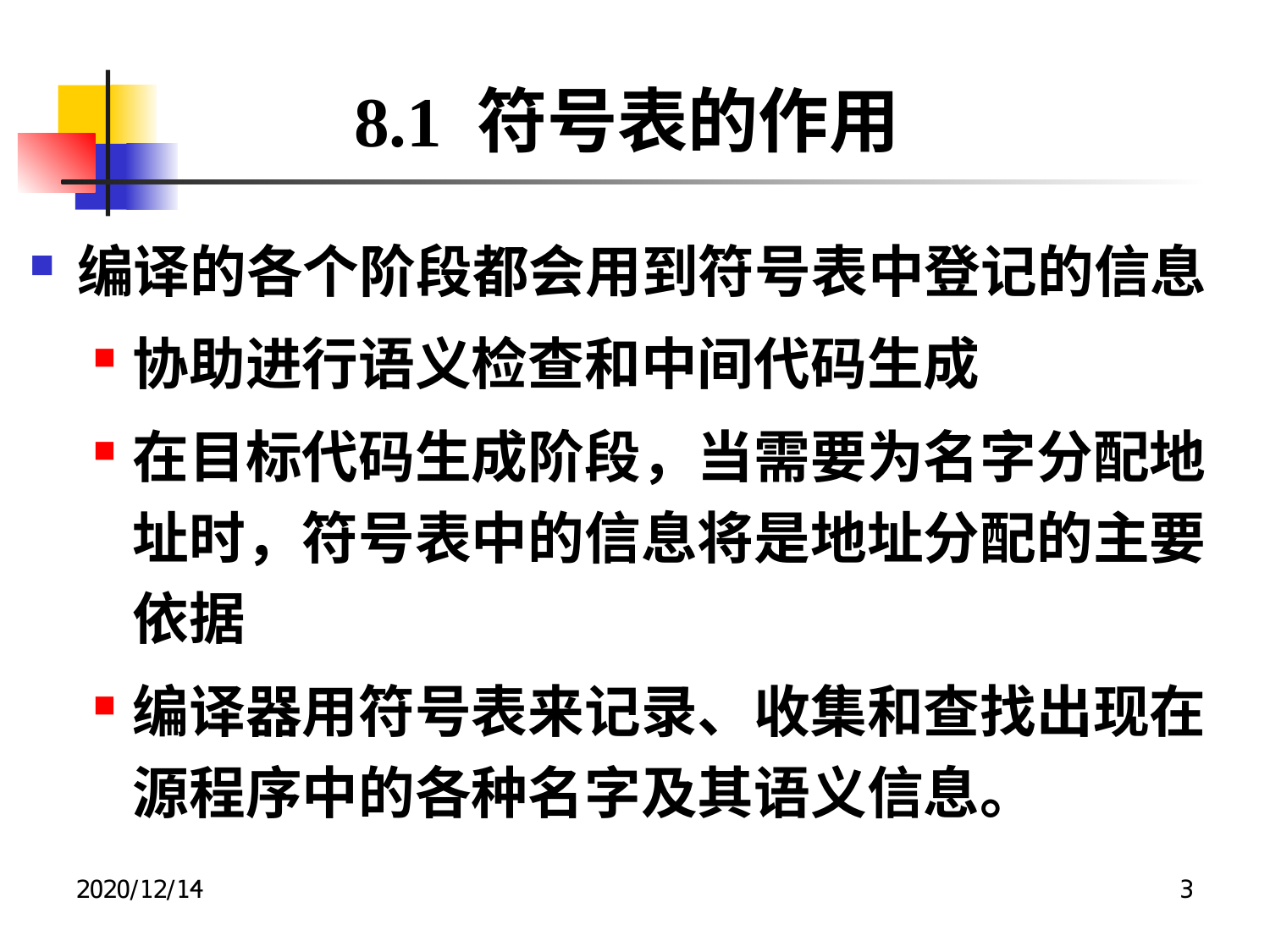

8.1 符号表的作用
编译的各个阶段都会用到符号表中登记的信息
协助进行语义检查和中间代码生成
在目标代码生成阶段，当需要为名字分配地址时，符号表中的信息将是地址分配的主要依据
编译器用符号表来记录、收集和查找出现在源程序中的各种名字及其语义信息。
2020/12/14
3